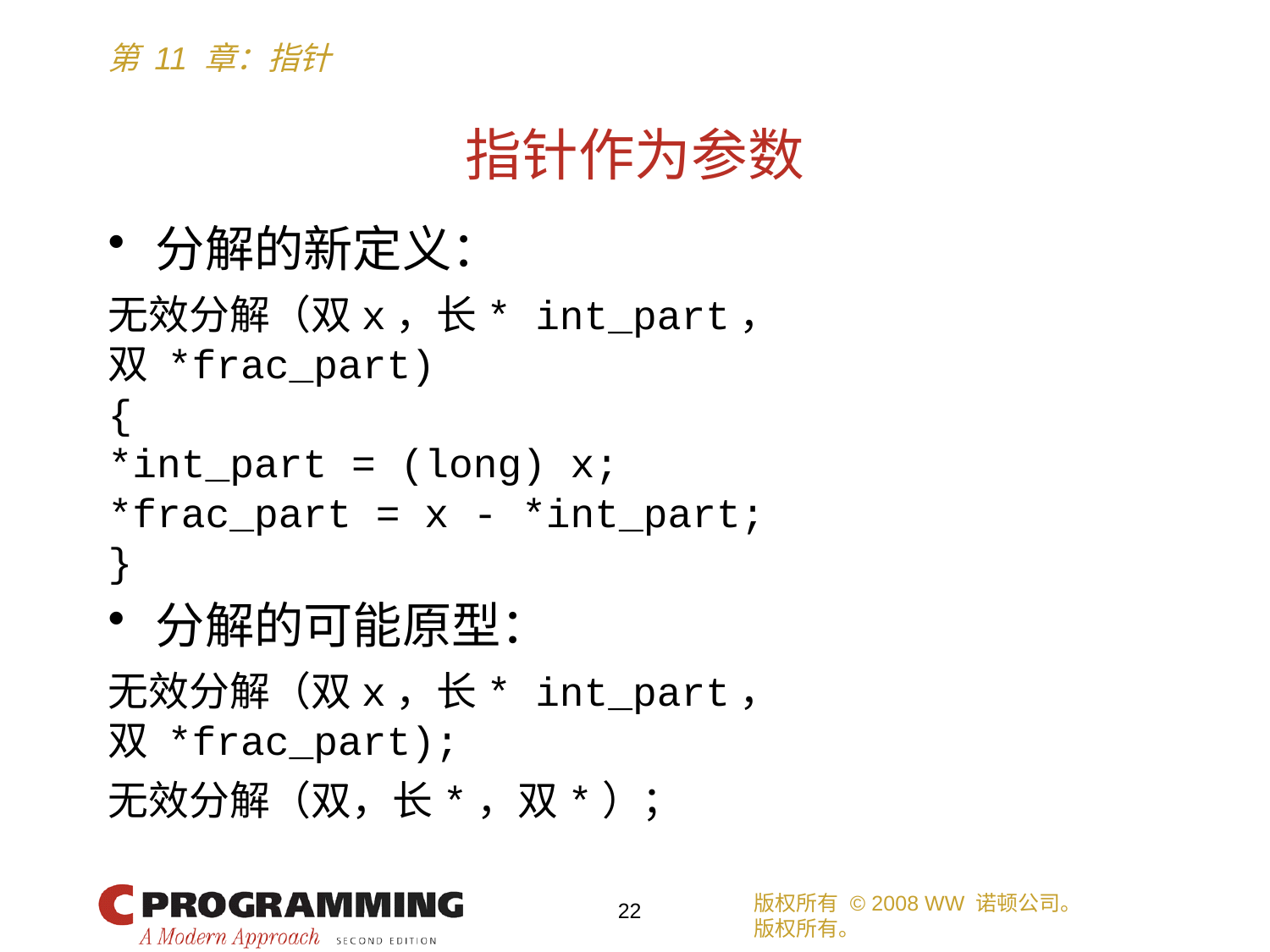

# 指针作为参数
分解的新定义：
无效分解（双x，长* int_part，
双 *frac_part)
{
*int_part = (long) x;
*frac_part = x - *int_part;
}
分解的可能原型：
无效分解（双x，长* int_part，
双 *frac_part);
无效分解（双，长*，双*）；
版权所有 © 2008 WW 诺顿公司。
版权所有。
22